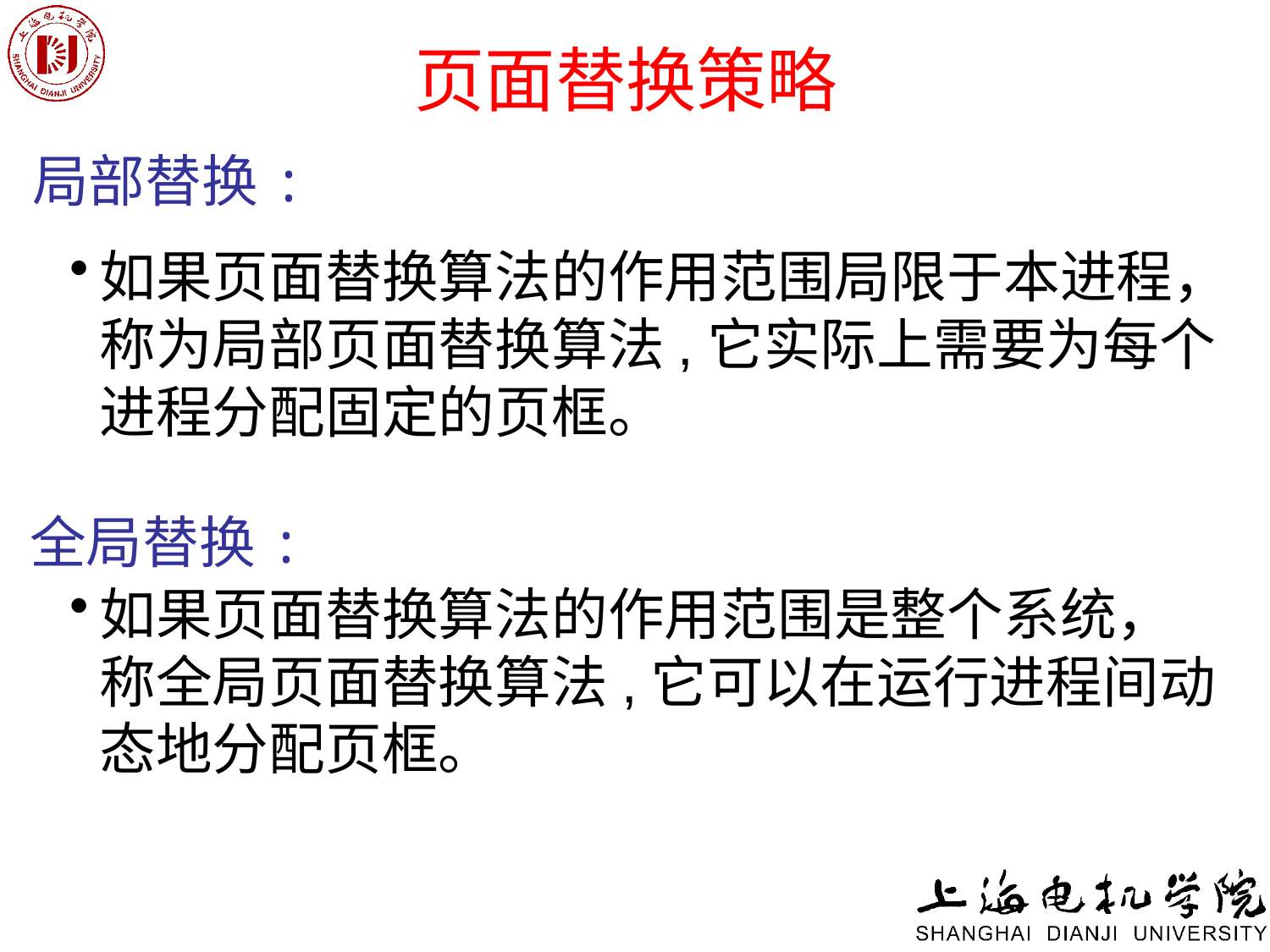

# 页面替换策略
局部替换:
如果页面替换算法的作用范围局限于本进程，称为局部页面替换算法,它实际上需要为每个进程分配固定的页框。
全局替换:
如果页面替换算法的作用范围是整个系统，称全局页面替换算法,它可以在运行进程间动态地分配页框。